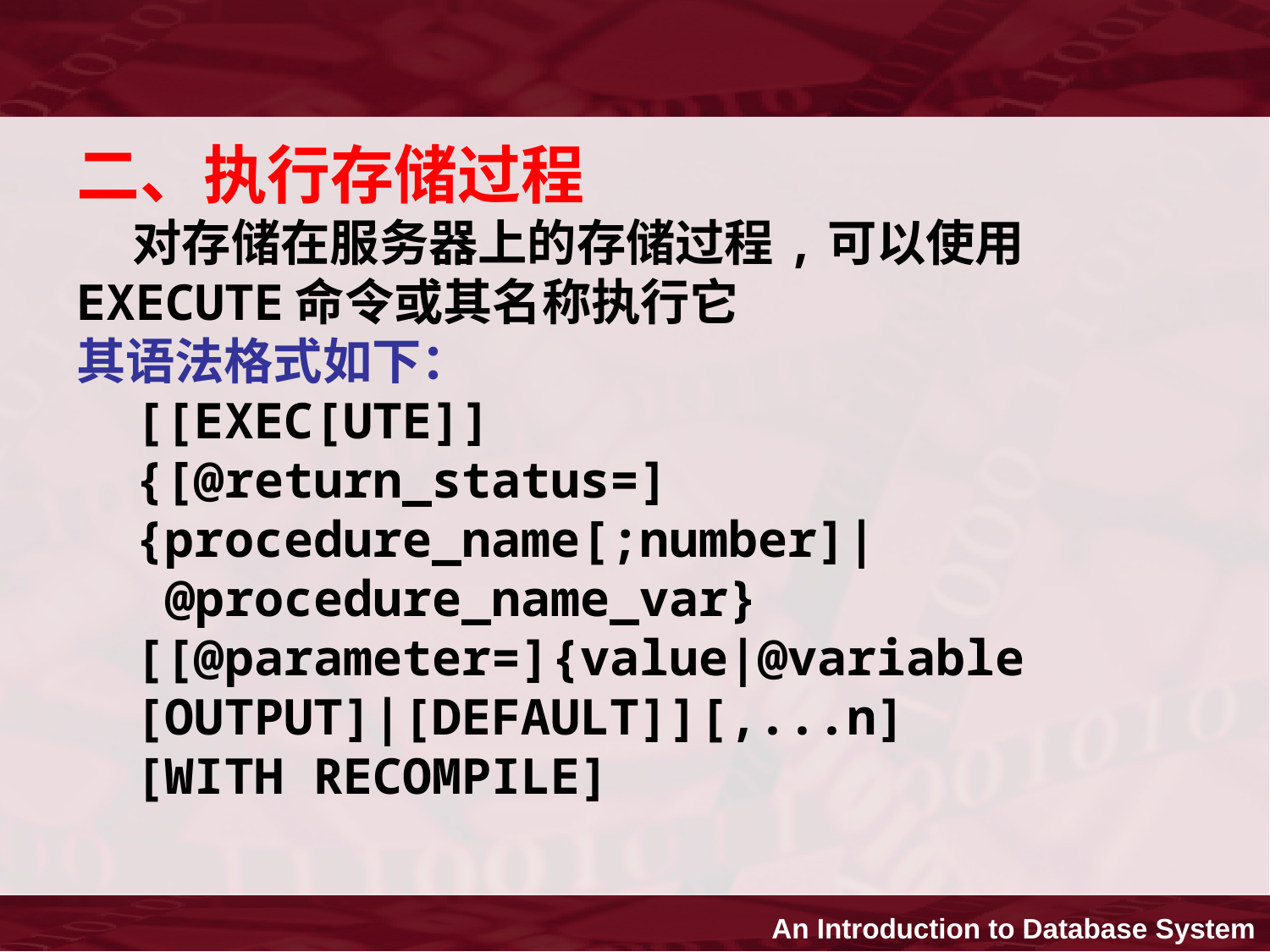

二、执行存储过程
    对存储在服务器上的存储过程,可以使用
EXECUTE命令或其名称执行它
其语法格式如下：
  [[EXEC[UTE]]
  {[@return_status=]
  {procedure_name[;number]|
   @procedure_name_var}
  [[@parameter=]{value|@variable
  [OUTPUT]|[DEFAULT]][,...n]
  [WITH RECOMPILE]